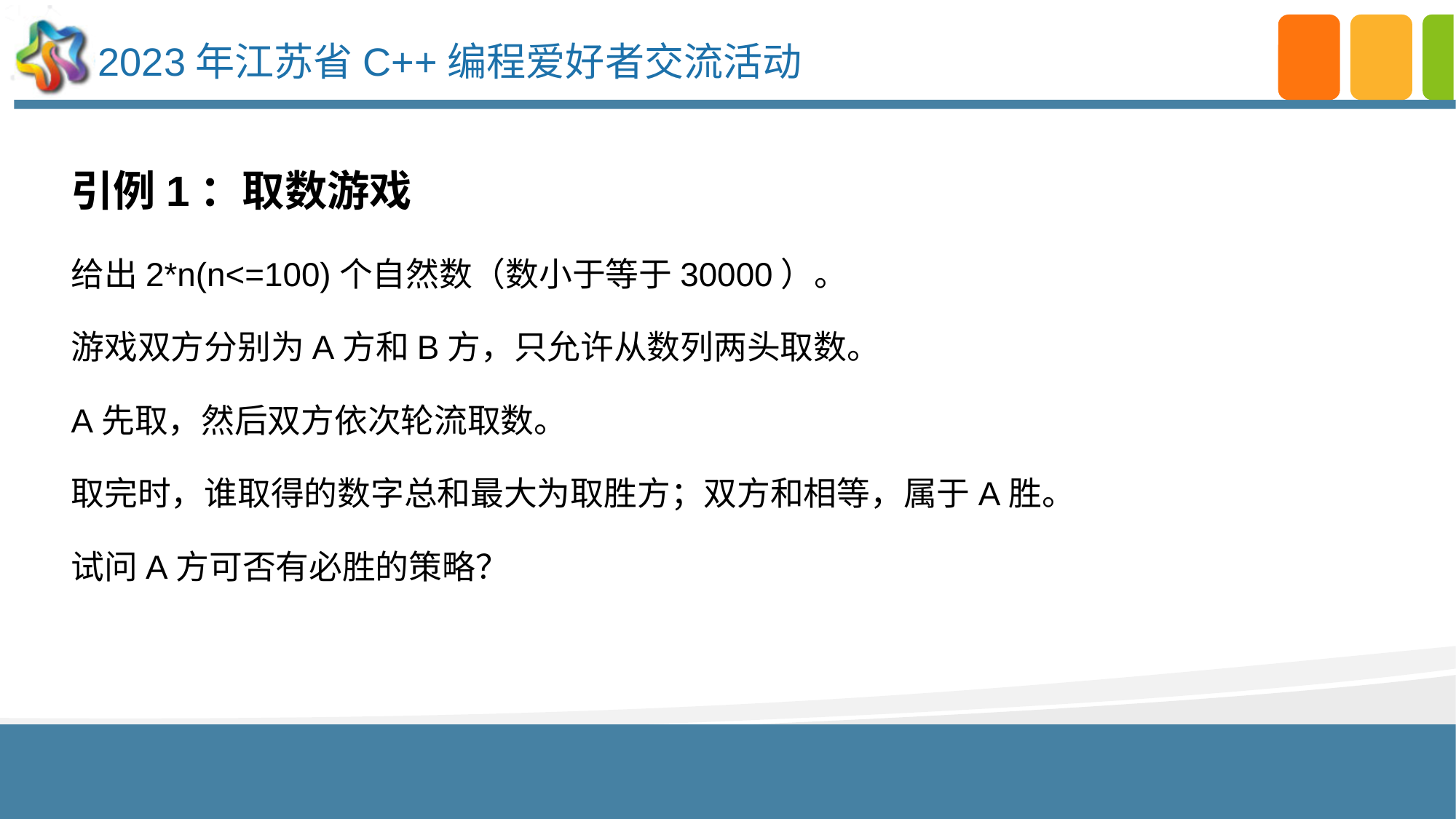

引例1：取数游戏
给出2*n(n<=100)个自然数（数小于等于30000）。
游戏双方分别为A方和B方，只允许从数列两头取数。
A先取，然后双方依次轮流取数。
取完时，谁取得的数字总和最大为取胜方；双方和相等，属于A胜。
试问A方可否有必胜的策略？